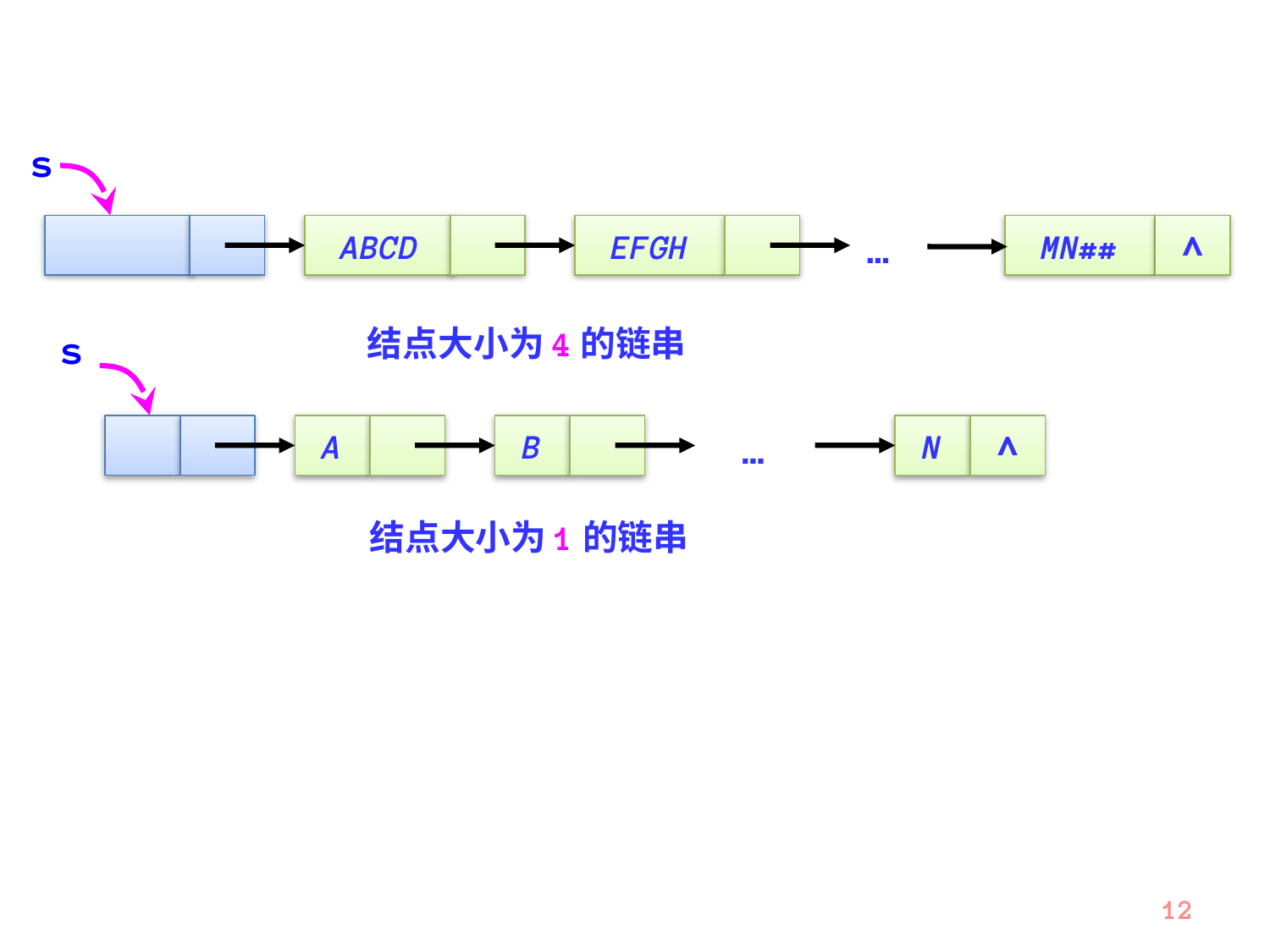

s

ABCD

EFGH

…
MN##
∧

结点大小为4的链串
s

A

B

…
N
∧

结点大小为1的链串
12